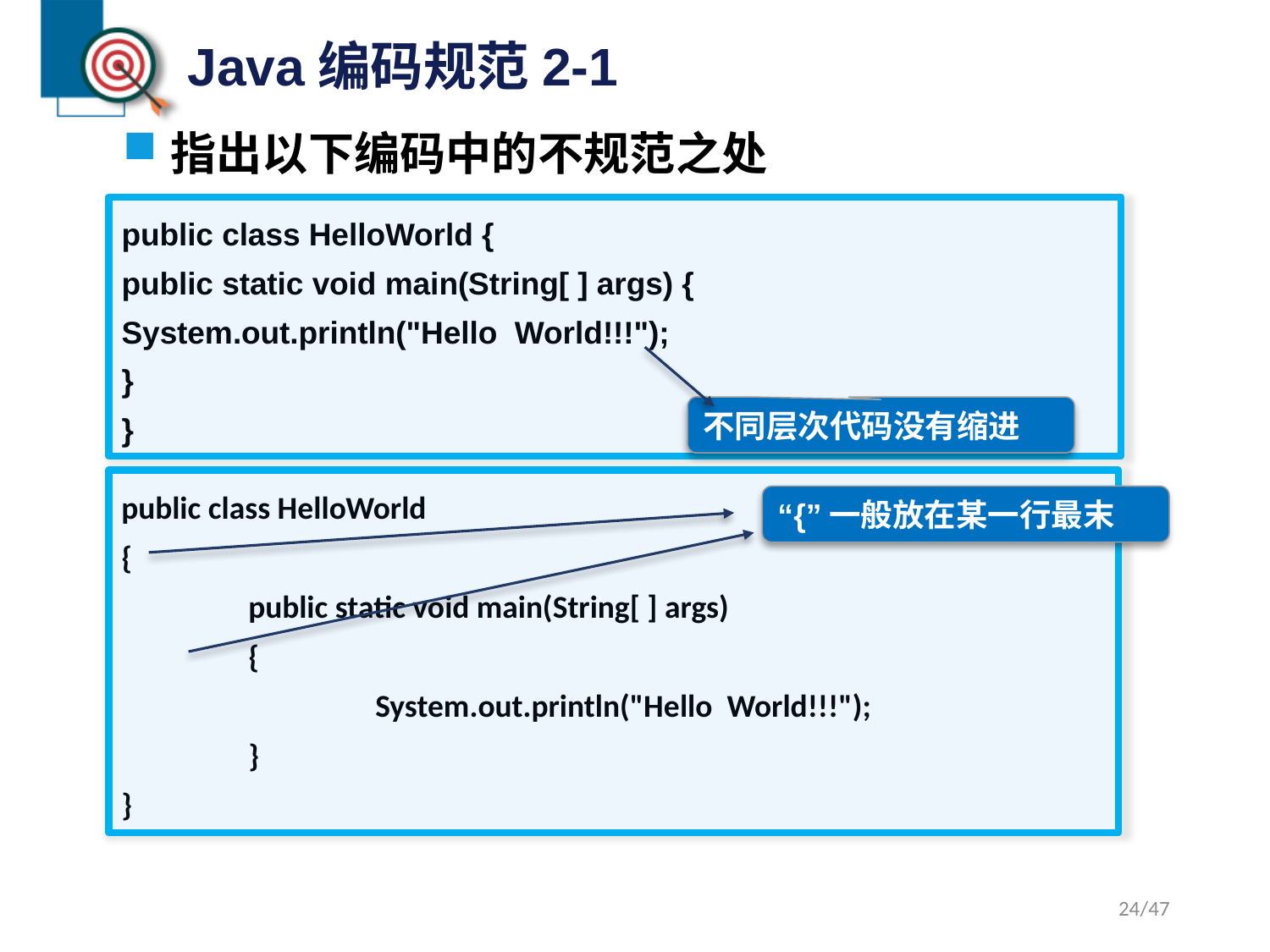

# Java编码规范2-1
指出以下编码中的不规范之处
public class HelloWorld {
public static void main(String[ ] args) {
System.out.println("Hello  World!!!");
}
}
不同层次代码没有缩进
public class HelloWorld
{
	public static void main(String[ ] args)
	{
		System.out.println("Hello  World!!!");
	}
}
“{”一般放在某一行最末

24/47